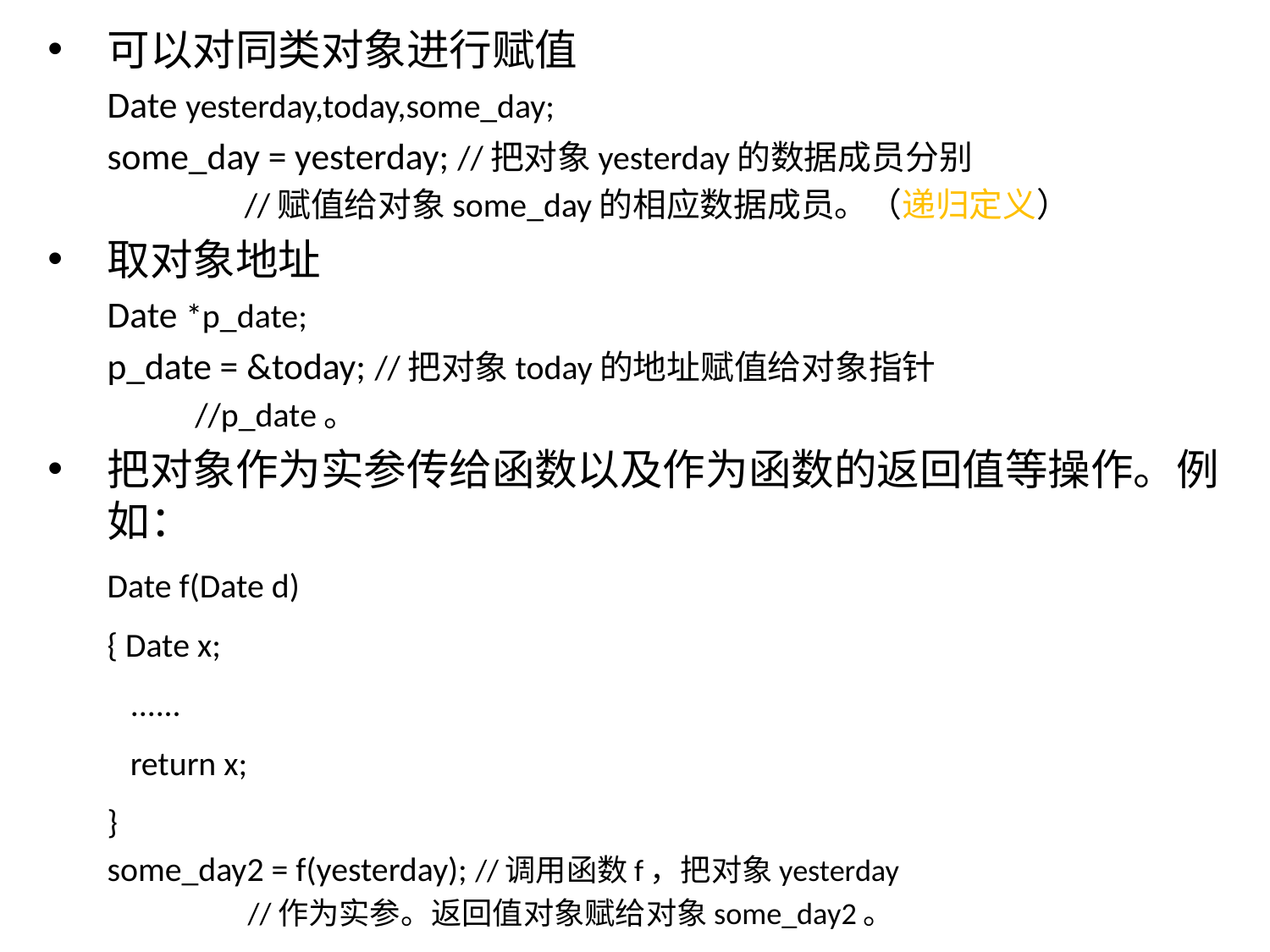

可以对同类对象进行赋值
Date yesterday,today,some_day;
some_day = yesterday; //把对象yesterday的数据成员分别
                  //赋值给对象some_day的相应数据成员。（递归定义）
取对象地址
Date *p_date;
p_date = &today; //把对象today的地址赋值给对象指针
				     //p_date。
把对象作为实参传给函数以及作为函数的返回值等操作。例如：
Date f(Date d)
{ Date x;
   ......
   return x;
}
some_day2 = f(yesterday); //调用函数f，把对象yesterday
			             //作为实参。返回值对象赋给对象some_day2。